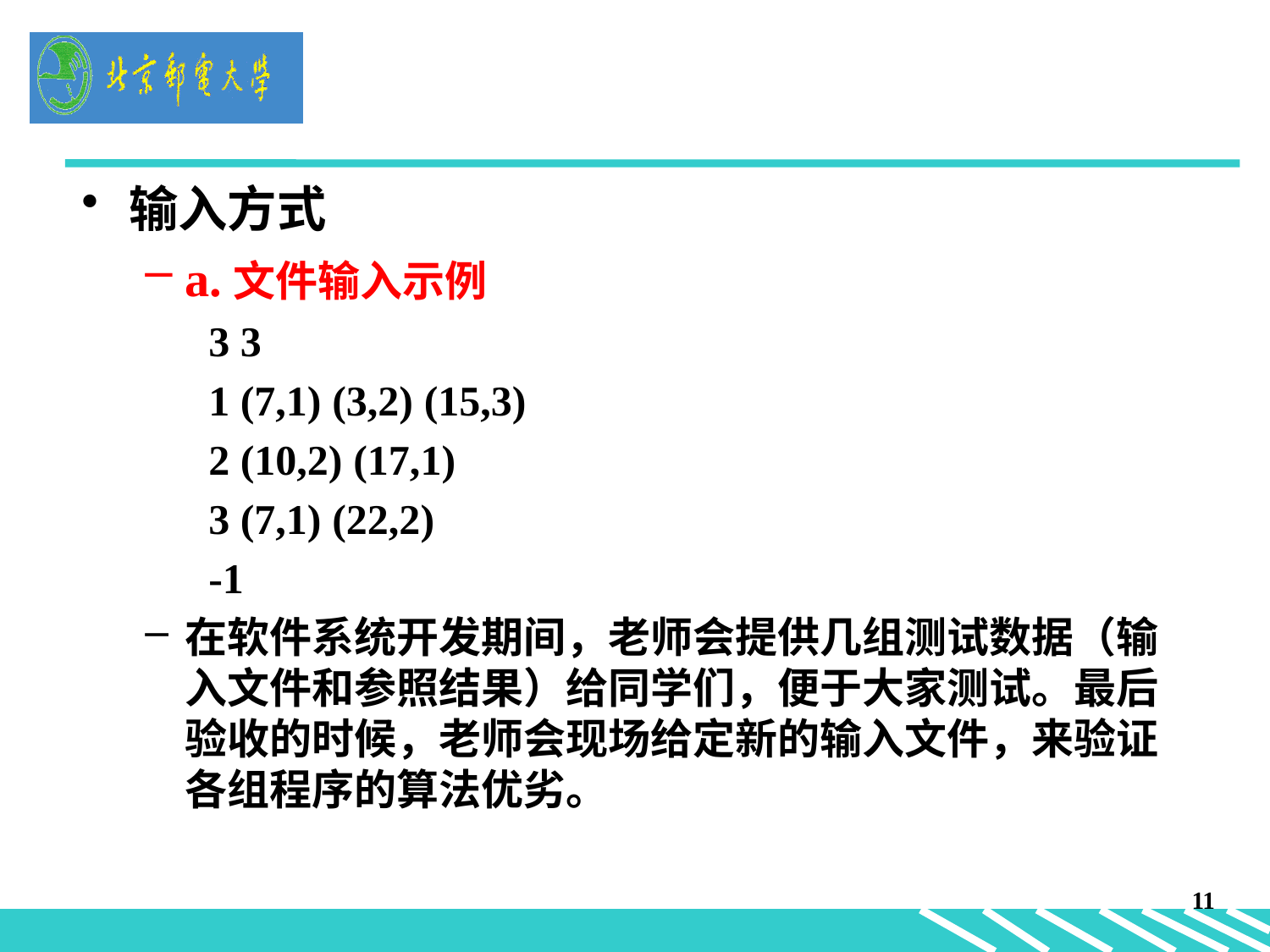

#
输入方式
a.文件输入示例
3 3
1 (7,1) (3,2) (15,3)
2 (10,2) (17,1)
3 (7,1) (22,2)
-1
在软件系统开发期间，老师会提供几组测试数据（输入文件和参照结果）给同学们，便于大家测试。最后验收的时候，老师会现场给定新的输入文件，来验证各组程序的算法优劣。
11